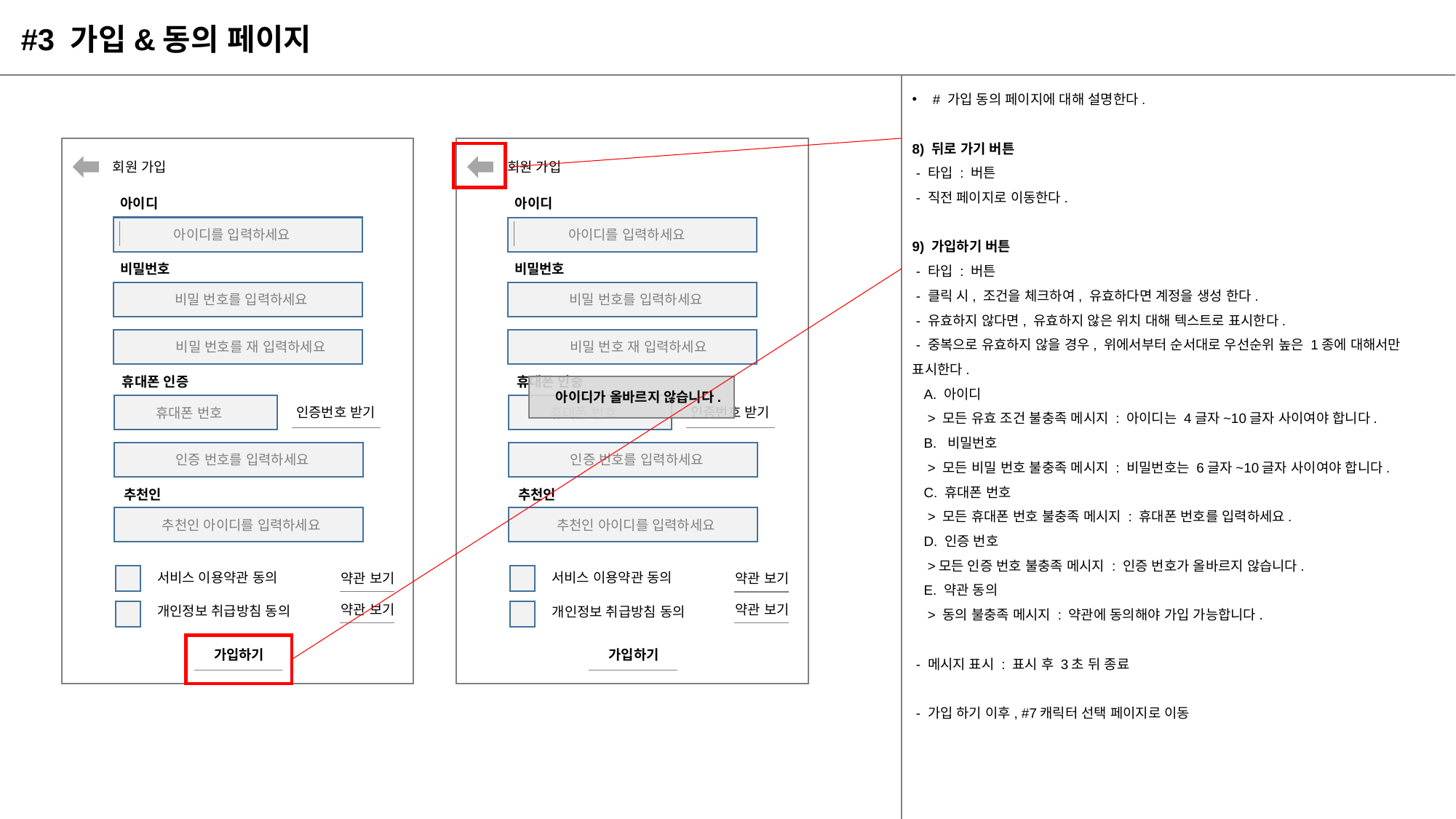

#3 가입&동의 페이지
# 가입 동의 페이지에 대해 설명한다.

8) 뒤로 가기 버튼
 - 타입 : 버튼
 - 직전 페이지로 이동한다.

9) 가입하기 버튼
 - 타입 : 버튼
 - 클릭 시, 조건을 체크하여, 유효하다면 계정을 생성 한다.
 - 유효하지 않다면, 유효하지 않은 위치 대해 텍스트로 표시한다.
 - 중복으로 유효하지 않을 경우, 위에서부터 순서대로 우선순위 높은 1종에 대해서만 표시한다.
   A. 아이디
    > 모든 유효 조건 불충족 메시지 : 아이디는 4글자~10글자 사이여야 합니다.
   B.  비밀번호
    > 모든 비밀 번호 불충족 메시지 : 비밀번호는 6글자~10글자 사이여야 합니다.
   C. 휴대폰 번호
    > 모든 휴대폰 번호 불충족 메시지 : 휴대폰 번호를 입력하세요.
   D. 인증 번호
    >모든 인증 번호 불충족 메시지 : 인증 번호가 올바르지 않습니다.
   E. 약관 동의
    > 동의 불충족 메시지 : 약관에 동의해야 가입 가능합니다.

 - 메시지 표시 : 표시 후 3초 뒤 종료

 - 가입 하기 이후, #7캐릭터 선택 페이지로 이동

회원 가입
회원 가입

아이디
아이디

아이디를 입력하세요
아이디를 입력하세요
비밀번호
비밀번호

비밀 번호를 입력하세요
비밀 번호를 입력하세요

비밀 번호를 재 입력하세요
비밀 번호 재 입력하세요
휴대폰 인증
휴대폰 인증

아이디가 올바르지 않습니다.

인증번호 받기
인증번호 받기
휴대폰 번호
휴대폰 번호

인증 번호를 입력하세요
인증 번호를 입력하세요
추천인
추천인

추천인 아이디를 입력하세요
추천인 아이디를 입력하세요
서비스 이용약관 동의
서비스 이용약관 동의
약관 보기
약관 보기

약관 보기
약관 보기
개인정보 취급방침 동의
개인정보 취급방침 동의

가입하기
가입하기